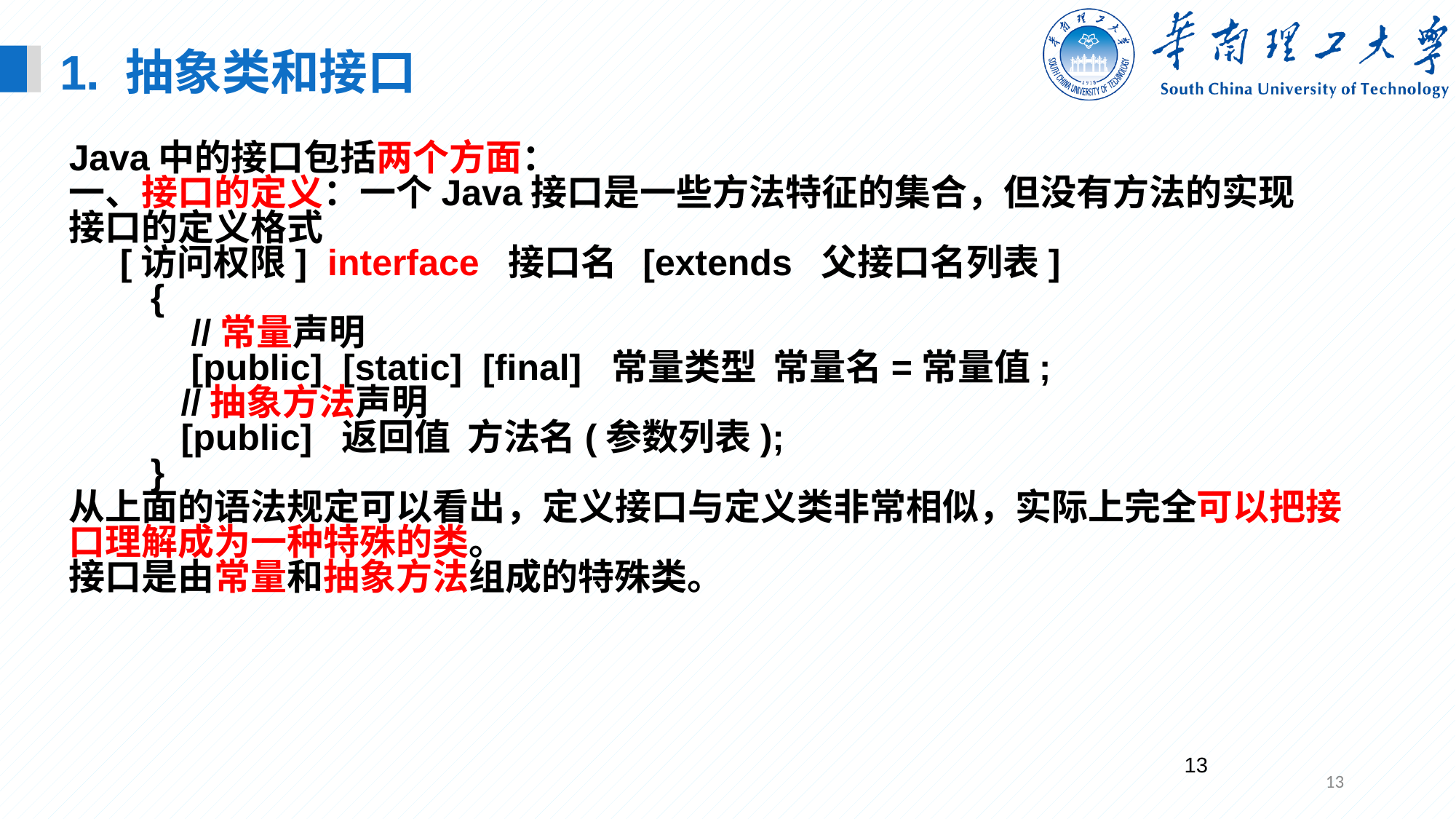

1. 抽象类和接口
Java中的接口包括两个方面：
一、接口的定义：一个Java接口是一些方法特征的集合，但没有方法的实现
接口的定义格式
     [访问权限]  interface  接口名  [extends  父接口名列表]
        {
            //常量声明
            [public]  [static]  [final]  常量类型  常量名=常量值;
           //抽象方法声明
           [public]  返回值  方法名(参数列表);
        }
从上面的语法规定可以看出，定义接口与定义类非常相似，实际上完全可以把接口理解成为一种特殊的类。
接口是由常量和抽象方法组成的特殊类。
13
13